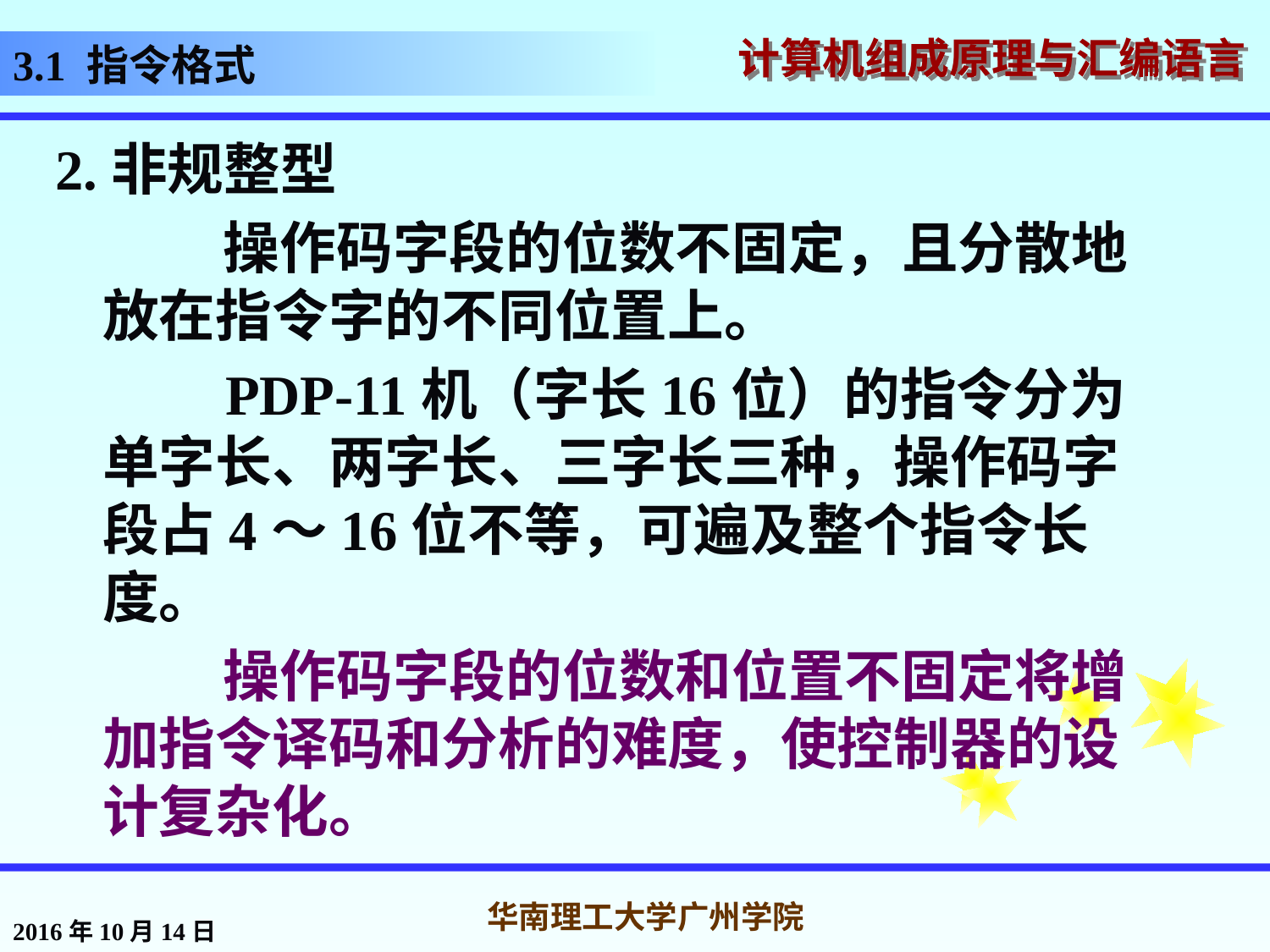

3.1 指令格式
2.非规整型
            操作码字段的位数不固定，且分散地放在指令字的不同位置上。
            PDP-11机（字长16位）的指令分为单字长、两字长、三字长三种，操作码字段占4～16位不等，可遍及整个指令长度。
            操作码字段的位数和位置不固定将增加指令译码和分析的难度，使控制器的设计复杂化。
2016年10月14日
华南理工大学广州学院